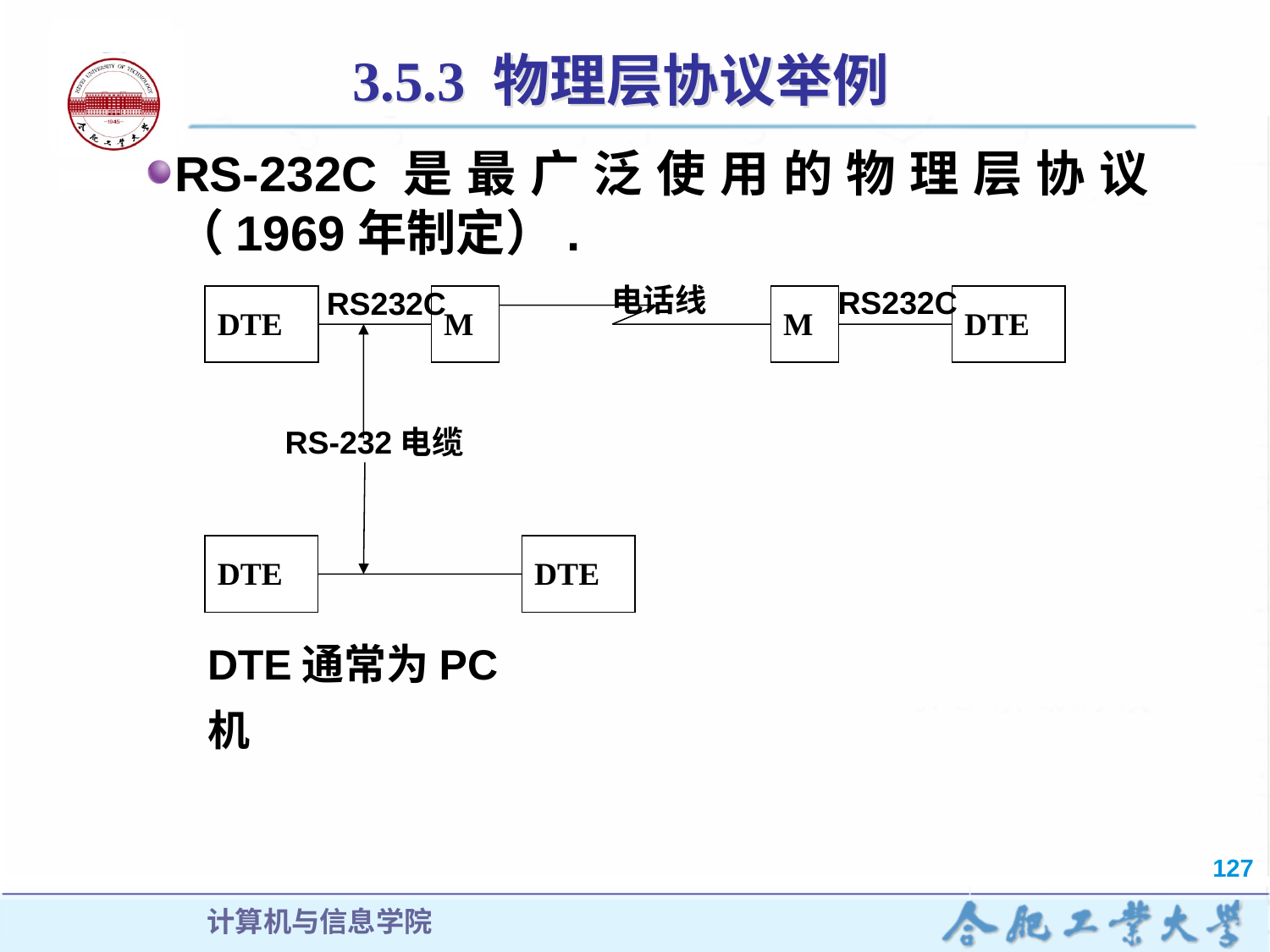

# 3.5.3 物理层协议举例
RS-232C是最广泛使用的物理层协议（1969年制定）.
电话线
 RS232C
RS232C
DTE
M
M
DTE

RS-232电缆

DTE
DTE

DTE通常为PC机